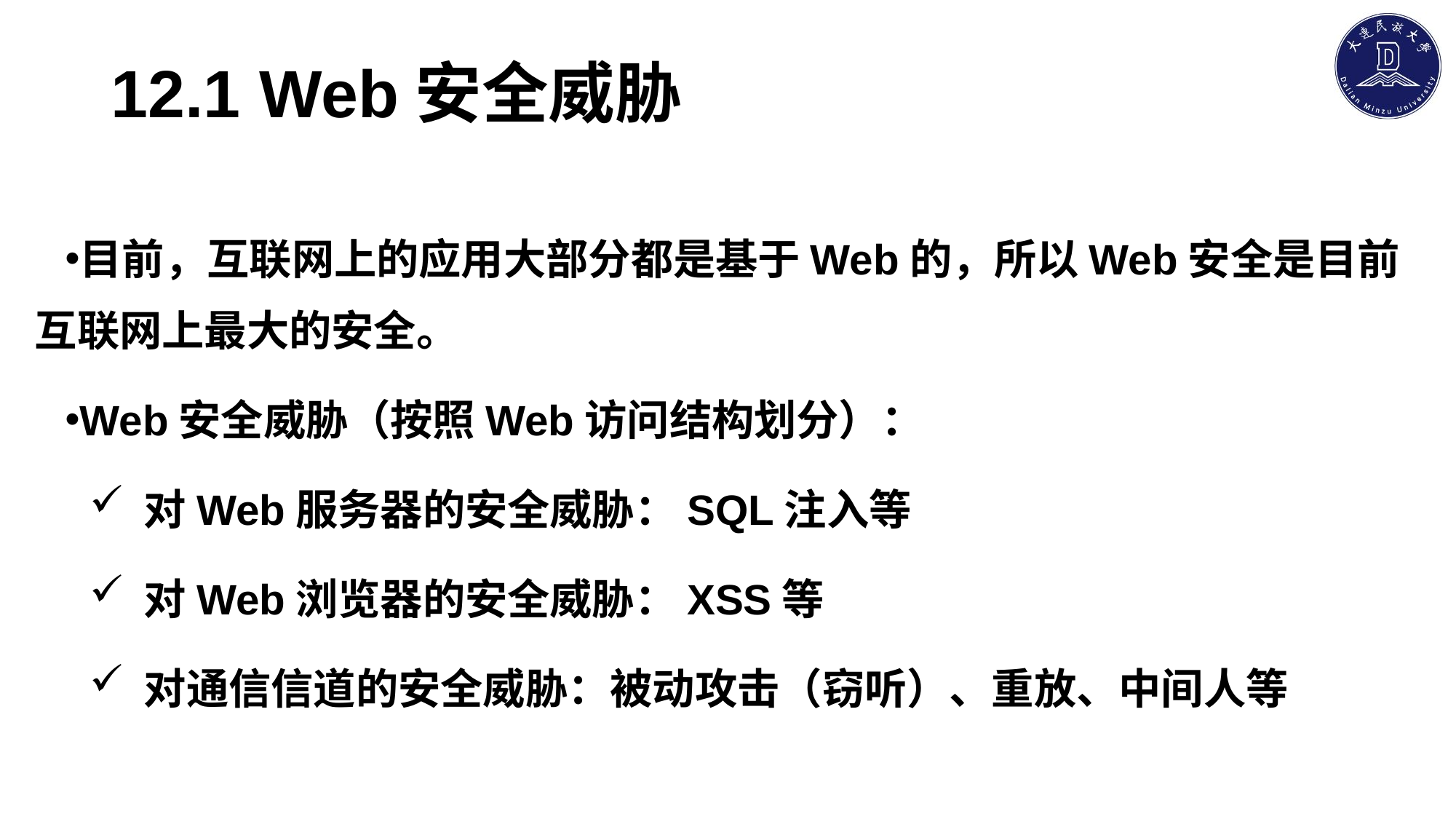

# 12.1 Web安全威胁
目前，互联网上的应用大部分都是基于Web的，所以Web安全是目前互联网上最大的安全。
Web安全威胁（按照Web访问结构划分）：
对Web服务器的安全威胁：SQL注入等
对Web浏览器的安全威胁：XSS等
对通信信道的安全威胁：被动攻击（窃听）、重放、中间人等